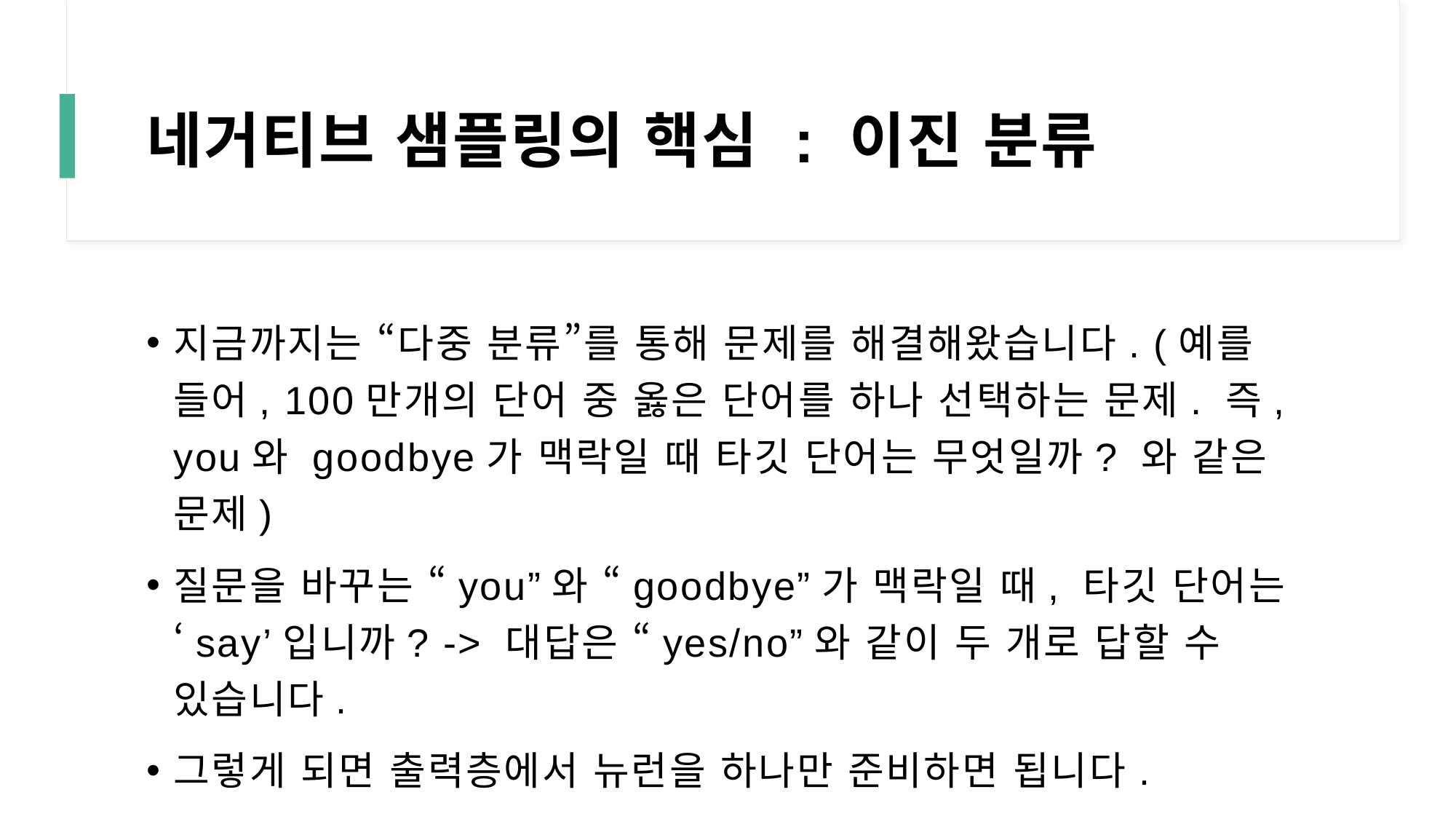

# 네거티브 샘플링의 핵심 : 이진 분류
지금까지는 “다중 분류”를 통해 문제를 해결해왔습니다. (예를 들어, 100만개의 단어 중 옳은 단어를 하나 선택하는 문제. 즉, you와 goodbye가 맥락일 때 타깃 단어는 무엇일까? 와 같은 문제)
질문을 바꾸는 “you”와 “goodbye”가 맥락일 때, 타깃 단어는 ‘say’입니까? -> 대답은 “yes/no”와 같이 두 개로 답할 수 있습니다.
그렇게 되면 출력층에서 뉴런을 하나만 준비하면 됩니다.